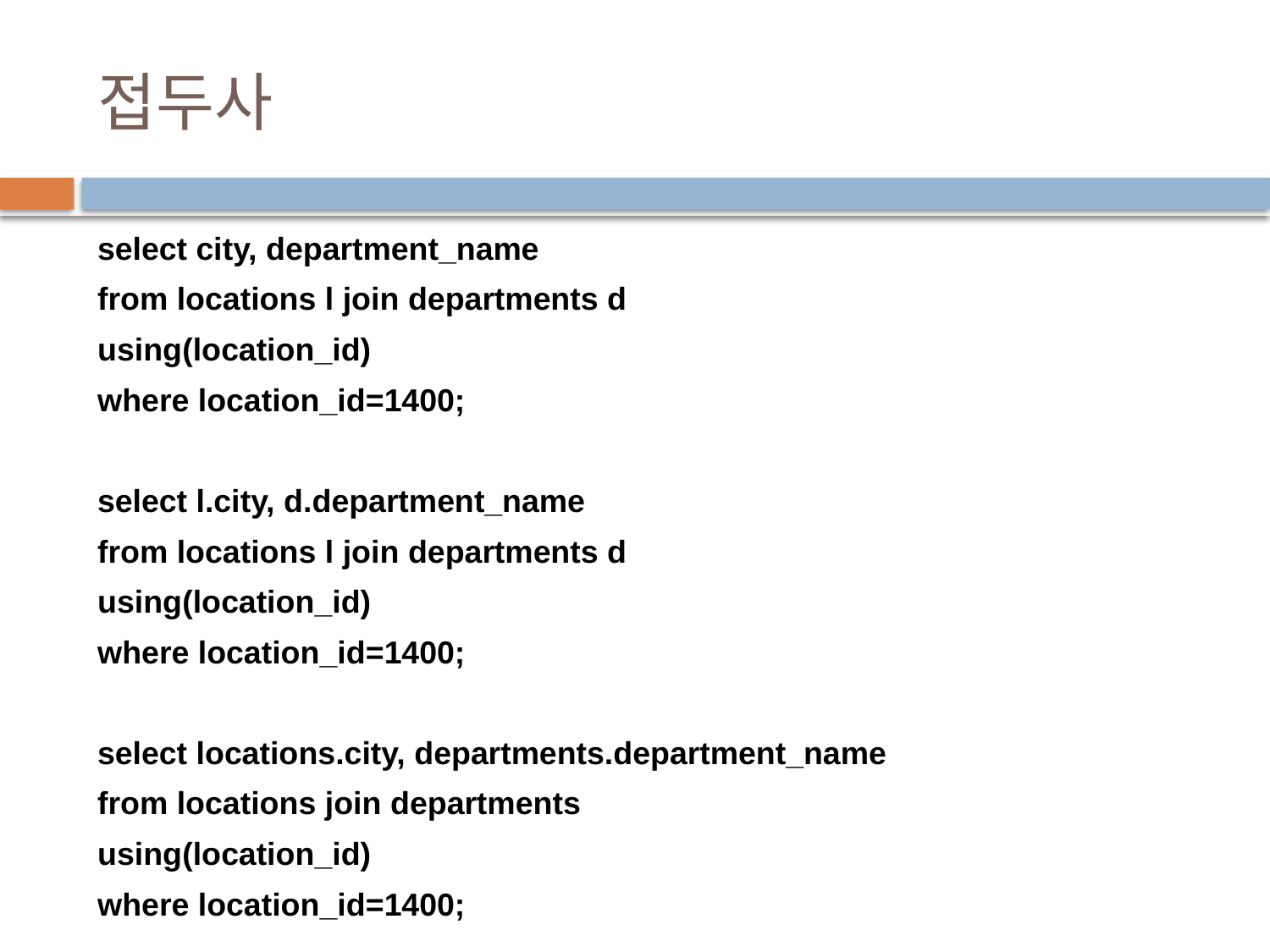

# 접두사
select city, department_name
from locations l join departments d
using(location_id)
where location_id=1400;

select l.city, d.department_name
from locations l join departments d
using(location_id)
where location_id=1400;

select locations.city, departments.department_name
from locations join departments
using(location_id)
where location_id=1400;